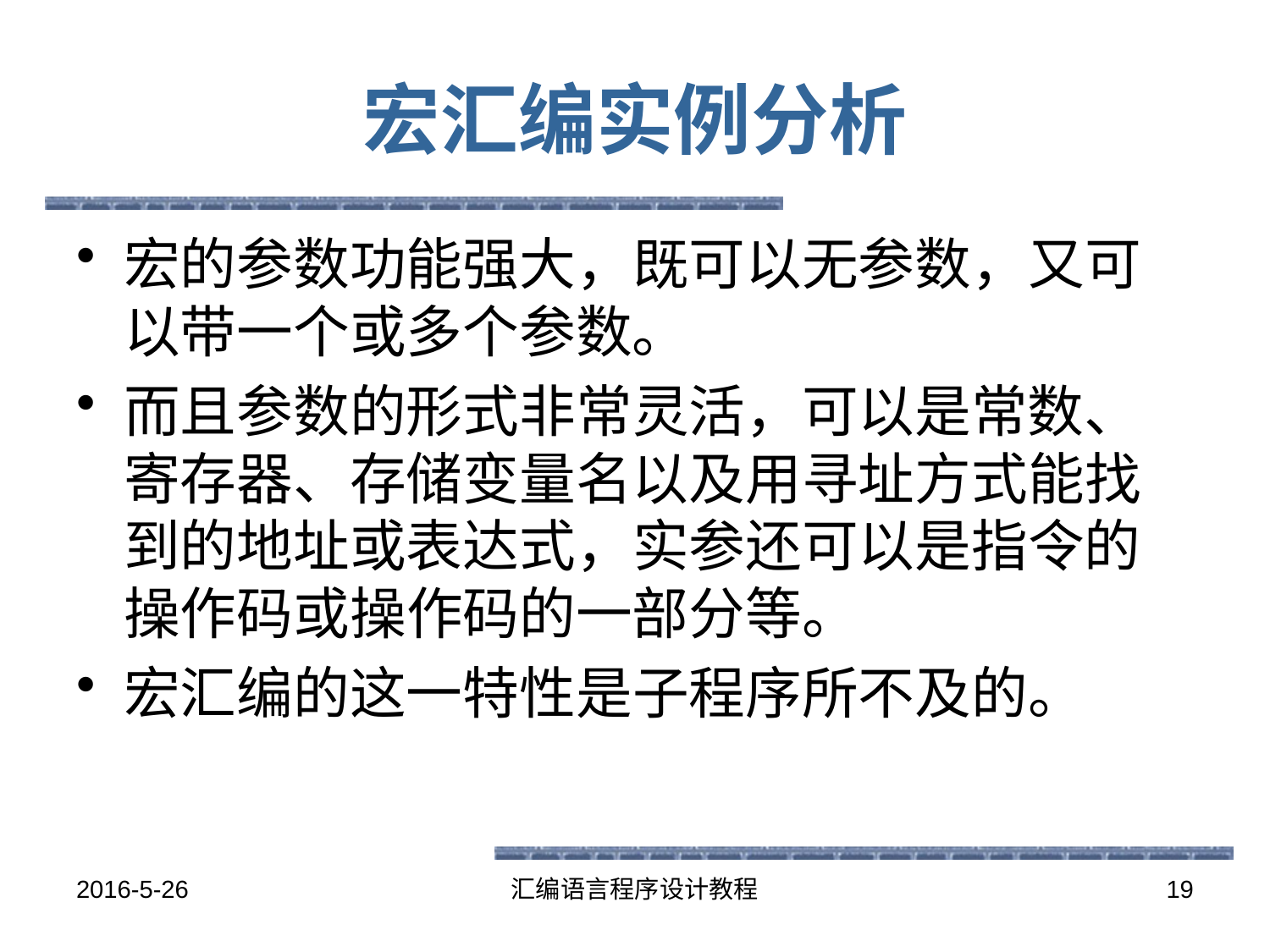

# 宏汇编实例分析
宏的参数功能强大，既可以无参数，又可以带一个或多个参数。
而且参数的形式非常灵活，可以是常数、寄存器、存储变量名以及用寻址方式能找到的地址或表达式，实参还可以是指令的操作码或操作码的一部分等。
宏汇编的这一特性是子程序所不及的。
2016-5-26
汇编语言程序设计教程
19